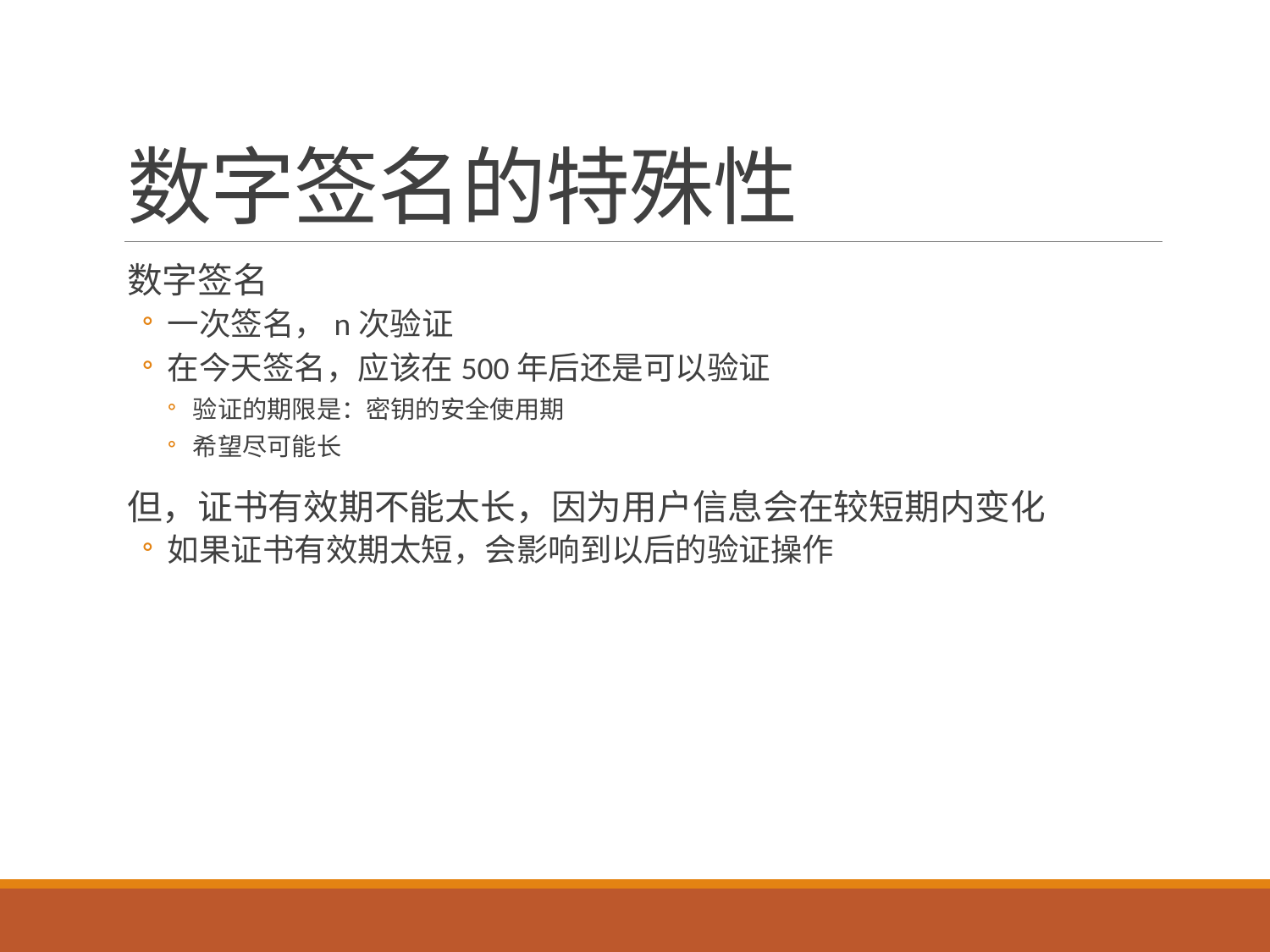

# 数字签名的特殊性
数字签名
一次签名，n次验证
在今天签名，应该在500年后还是可以验证
验证的期限是：密钥的安全使用期
希望尽可能长
但，证书有效期不能太长，因为用户信息会在较短期内变化
如果证书有效期太短，会影响到以后的验证操作
54